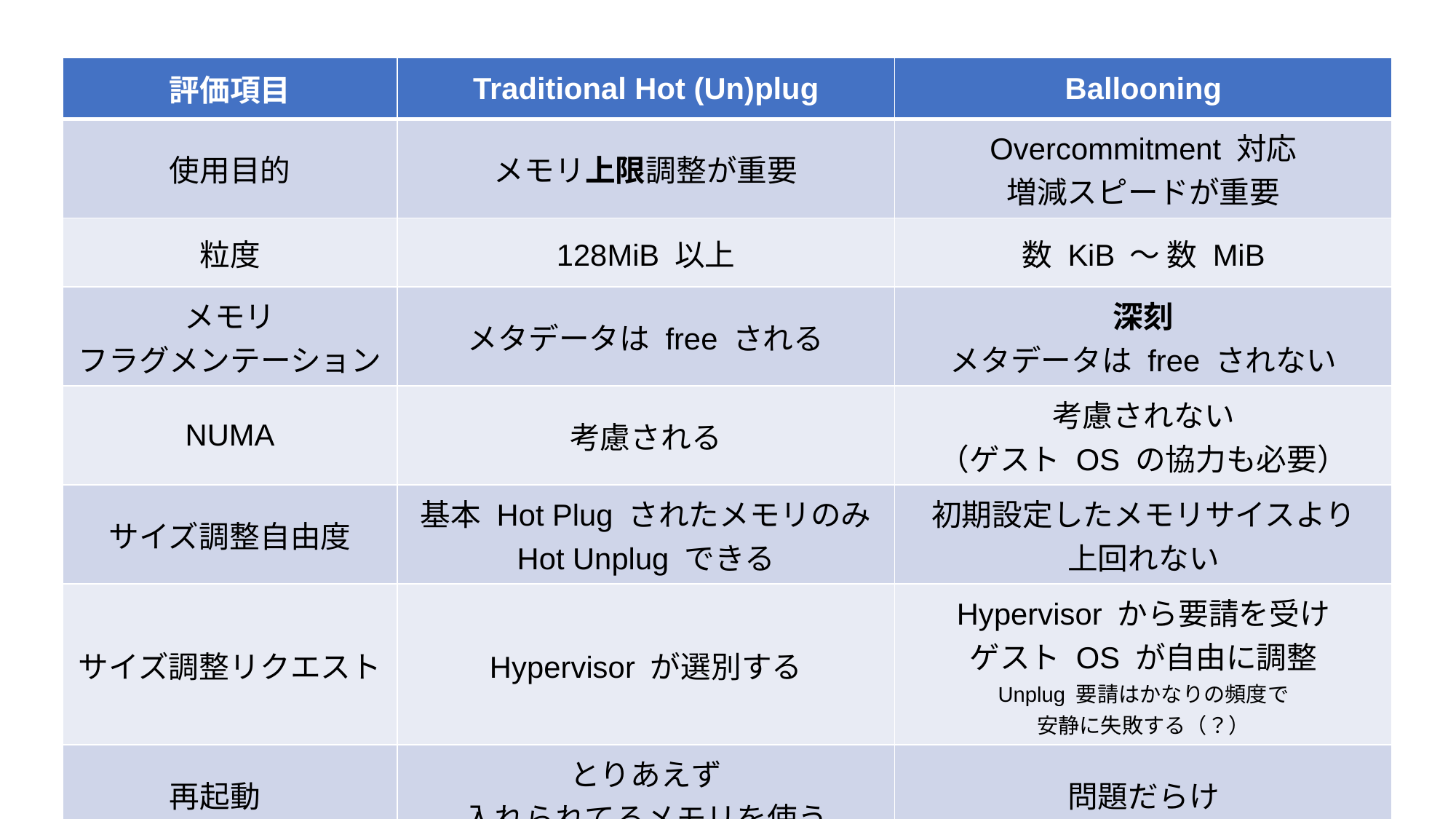

| 評価項目 | Traditional Hot (Un)plug | Ballooning |
| --- | --- | --- |
| 使用目的 | メモリ上限調整が重要 | Overcommitment 対応 増減スピードが重要 |
| 粒度 | 128MiB 以上 | 数 KiB ～ 数 MiB |
| メモリ フラグメンテーション | メタデータは free される | 深刻 メタデータは free されない |
| NUMA | 考慮される | 考慮されない （ゲスト OS の協力も必要） |
| サイズ調整自由度 | 基本 Hot Plug されたメモリのみ Hot Unplug できる | 初期設定したメモリサイスより 上回れない |
| サイズ調整リクエスト | Hypervisor が選別する | Hypervisor から要請を受け ゲスト OS が自由に調整 Unplug 要請はかなりの頻度で 安静に失敗する（？） |
| 再起動 | とりあえず 入れられてるメモリを使う | 問題だらけ |